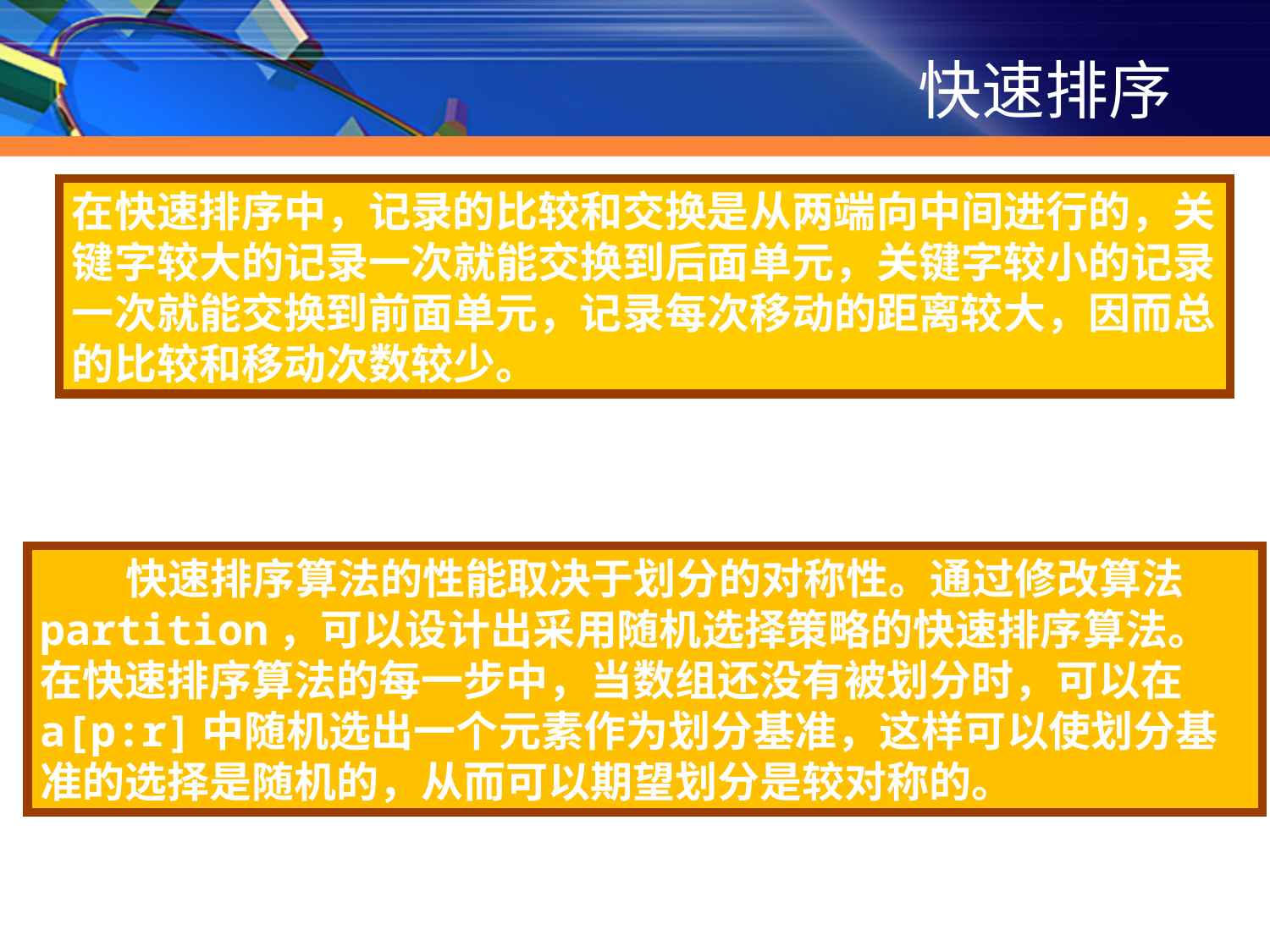

快速排序
在快速排序中，记录的比较和交换是从两端向中间进行的，关键字较大的记录一次就能交换到后面单元，关键字较小的记录一次就能交换到前面单元，记录每次移动的距离较大，因而总的比较和移动次数较少。
        快速排序算法的性能取决于划分的对称性。通过修改算法partition，可以设计出采用随机选择策略的快速排序算法。在快速排序算法的每一步中，当数组还没有被划分时，可以在a[p:r]中随机选出一个元素作为划分基准，这样可以使划分基准的选择是随机的，从而可以期望划分是较对称的。